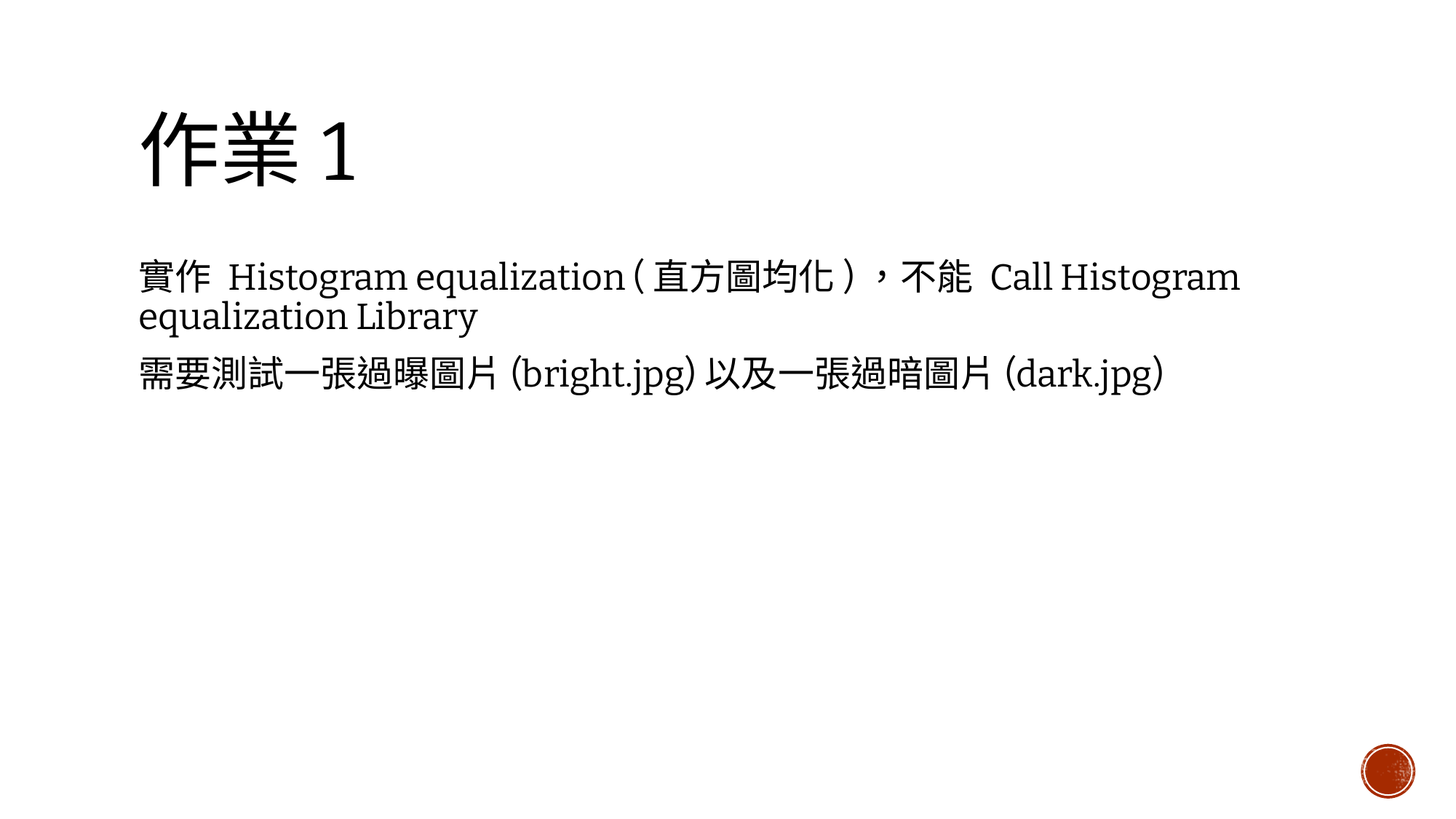

# 作業1
實作 Histogram equalization (直方圖均化)，不能 Call Histogram equalization Library
需要測試一張過曝圖片(bright.jpg)以及一張過暗圖片(dark.jpg)